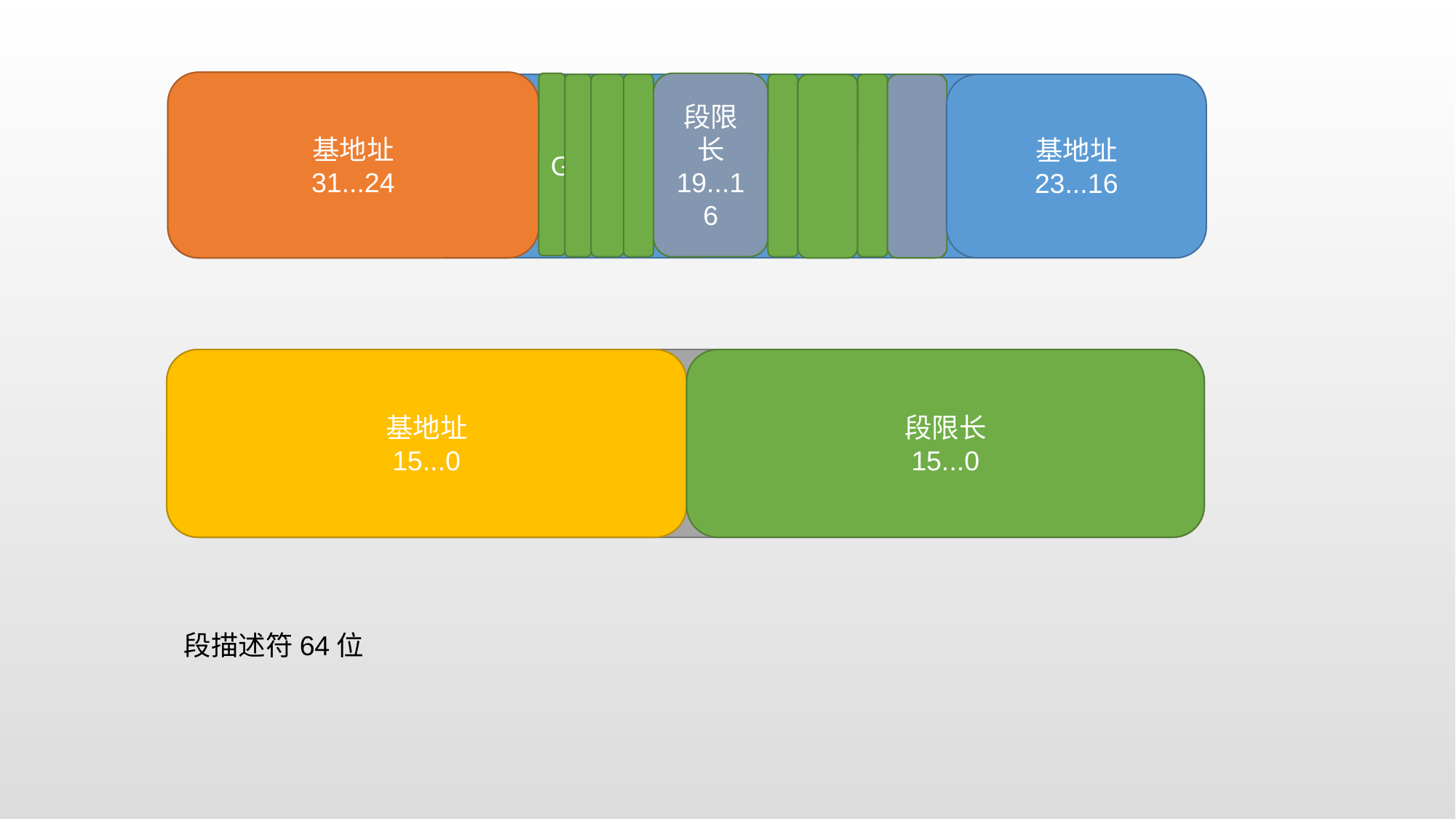

基地址
31...24
段限长
19...16
G

基地址
23...16

基地址
15...0
段限长
15...0

段描述符64位